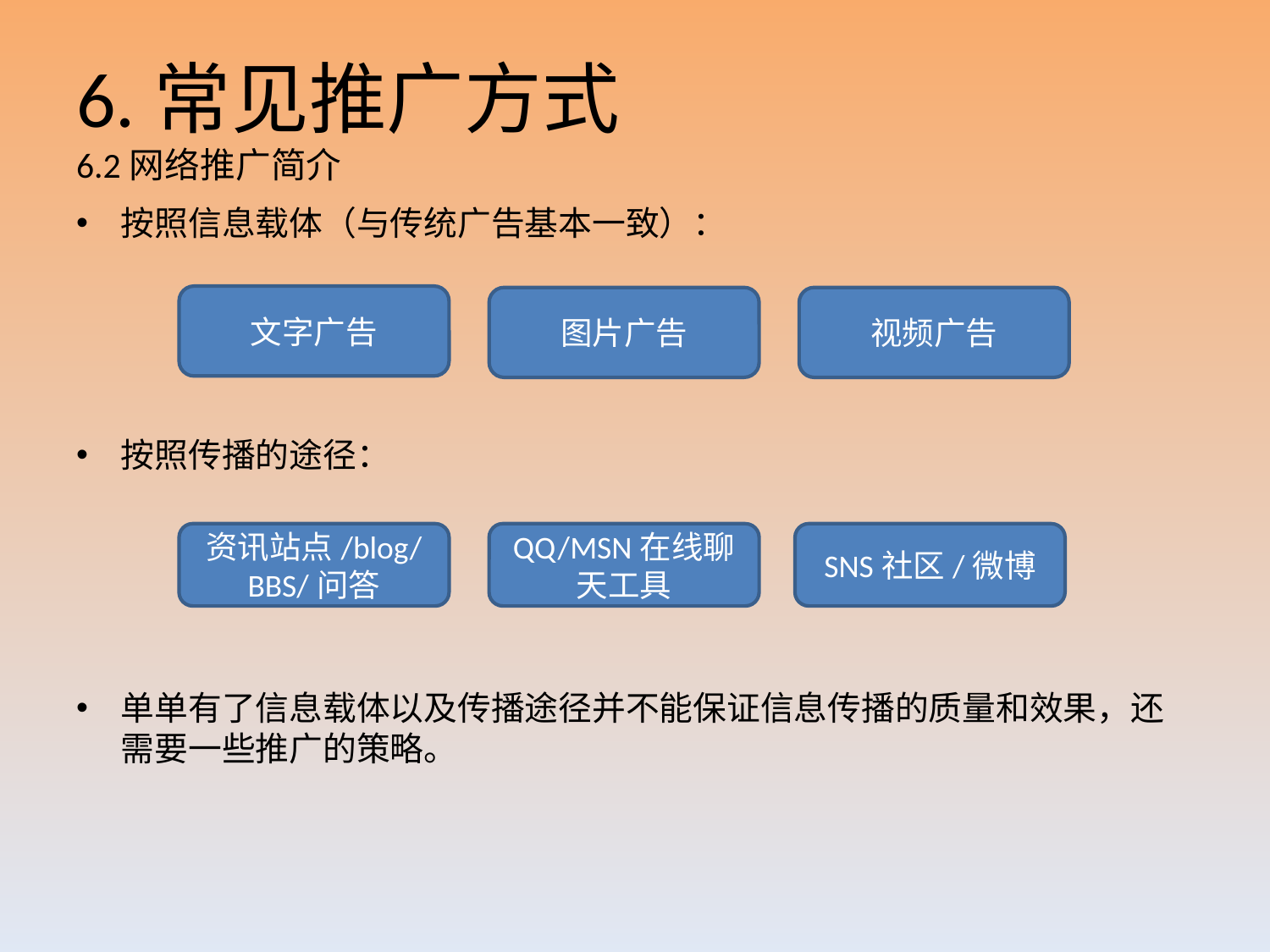

# 6.常见推广方式 6.2网络推广简介
按照信息载体（与传统广告基本一致）：

按照传播的途径：

单单有了信息载体以及传播途径并不能保证信息传播的质量和效果，还需要一些推广的策略。

文字广告
图片广告
视频广告
资讯站点/blog/BBS/问答
QQ/MSN在线聊天工具
SNS社区/微博